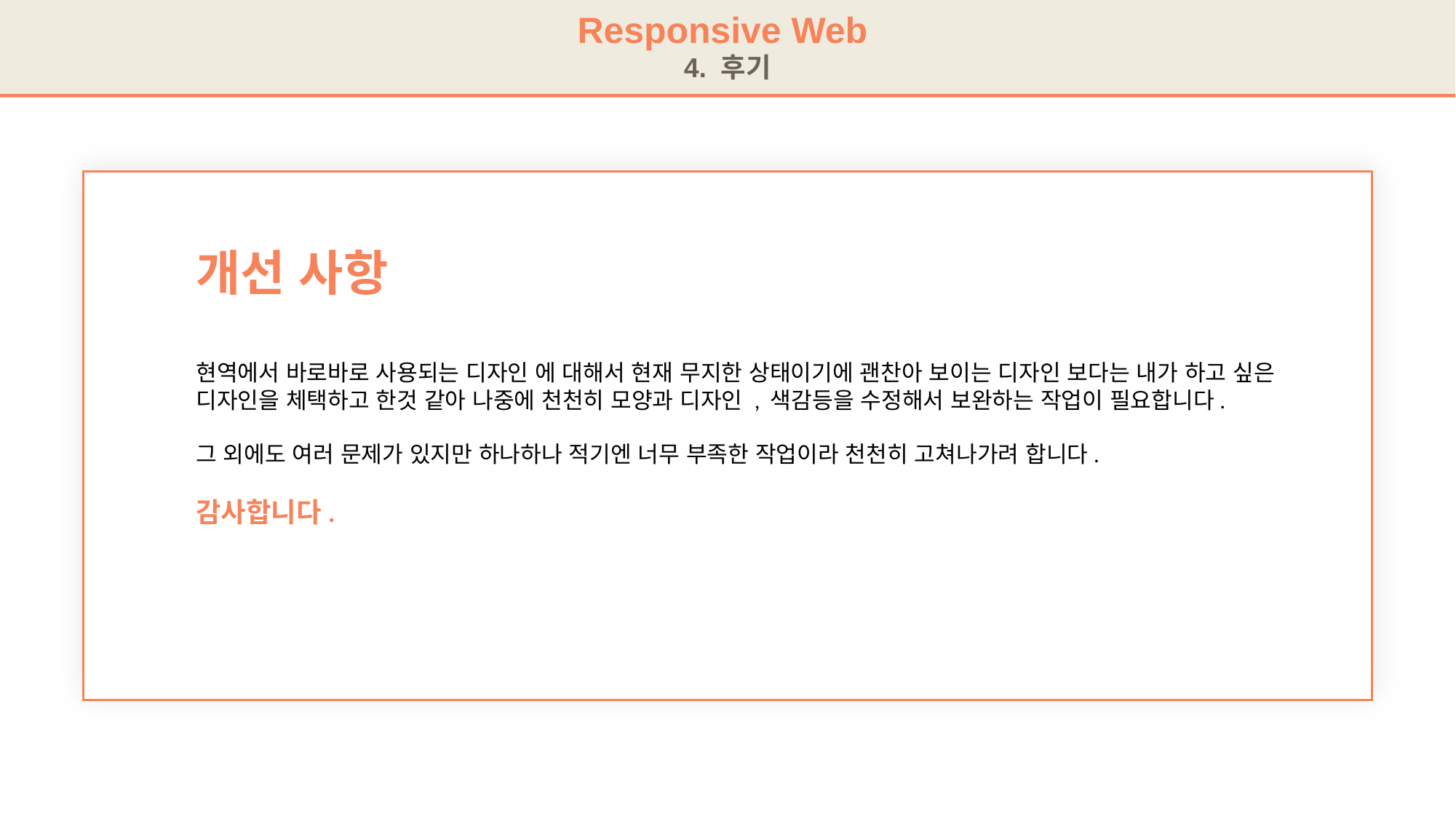

Responsive Web
4. 후기

개선 사항

현역에서 바로바로 사용되는 디자인 에 대해서 현재 무지한 상태이기에 괜찬아 보이는 디자인 보다는 내가 하고 싶은
디자인을 체택하고 한것 같아 나중에 천천히 모양과 디자인 , 색감등을 수정해서 보완하는 작업이 필요합니다.

그 외에도 여러 문제가 있지만 하나하나 적기엔 너무 부족한 작업이라 천천히 고쳐나가려 합니다.

감사합니다.